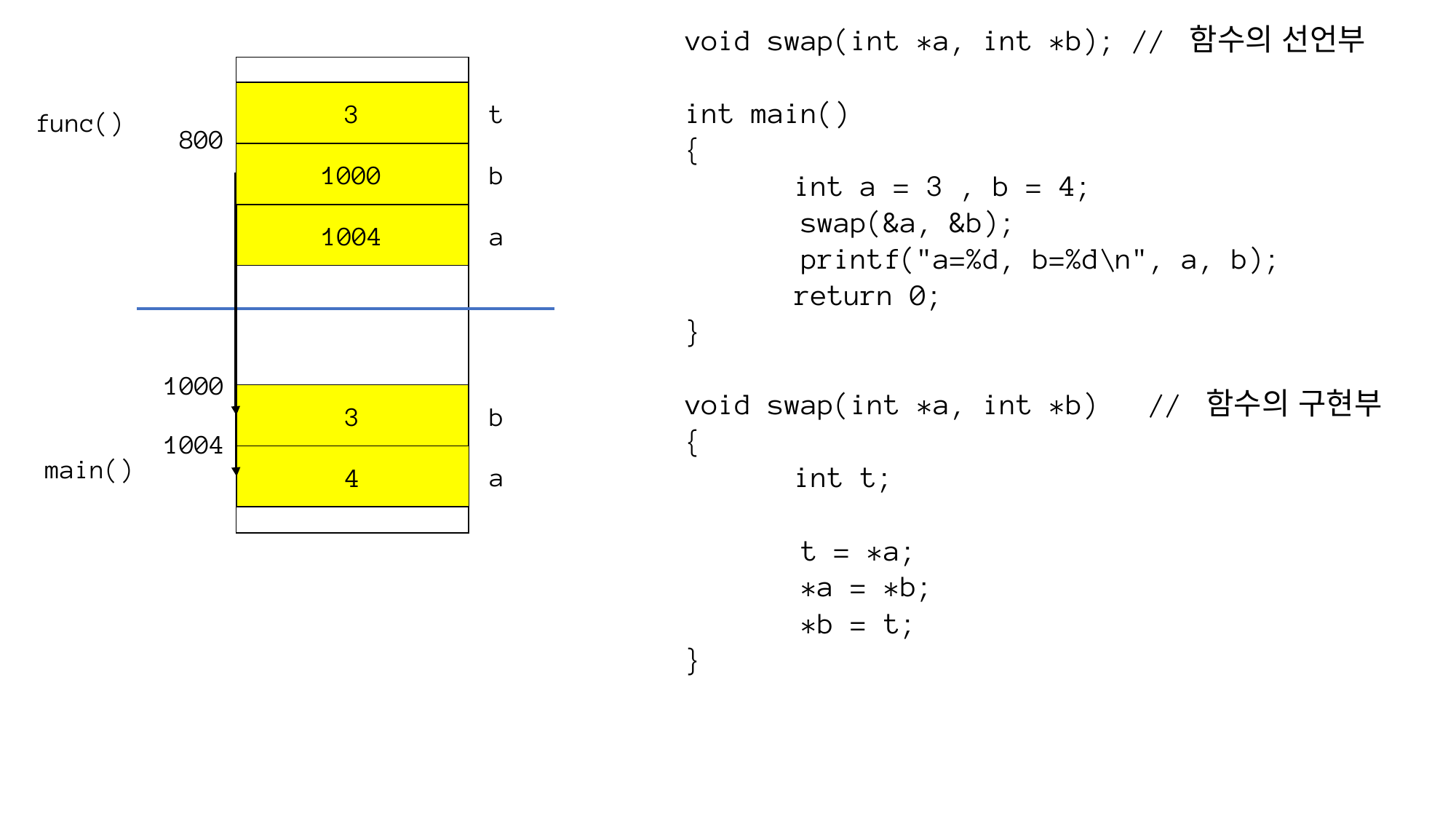

void swap(int *a, int *b); // 함수의 선언부

int main()
{
	int a = 3 , b = 4;
       swap(&a, &b);
       printf("a=%d, b=%d\n", a, b);
	return 0;
}

void swap(int *a, int *b)   // 함수의 구현부
{
	int t;

       t = *a;
       *a = *b;
       *b = t;
}

3
t
func()
800
1000
b
1004
a
1000
3
b
1004
main()
4
a